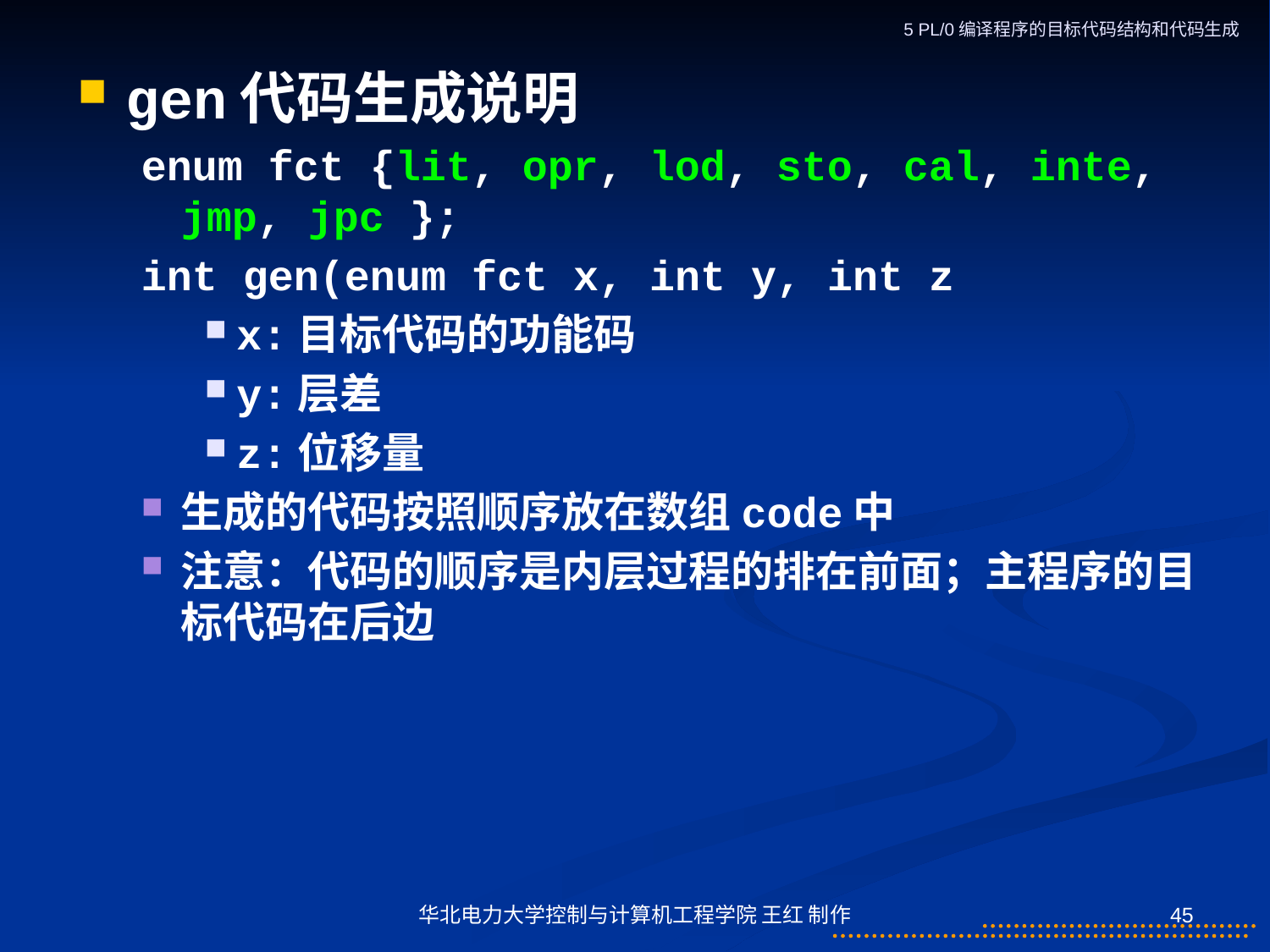

5 PL/0编译程序的目标代码结构和代码生成
gen代码生成说明
enum fct {lit, opr, lod, sto, cal, inte, jmp, jpc };
int gen(enum fct x, int y, int z
x:目标代码的功能码
y:层差
z:位移量
生成的代码按照顺序放在数组code中
注意：代码的顺序是内层过程的排在前面；主程序的目标代码在后边
华北电力大学控制与计算机工程学院 王红 制作
45